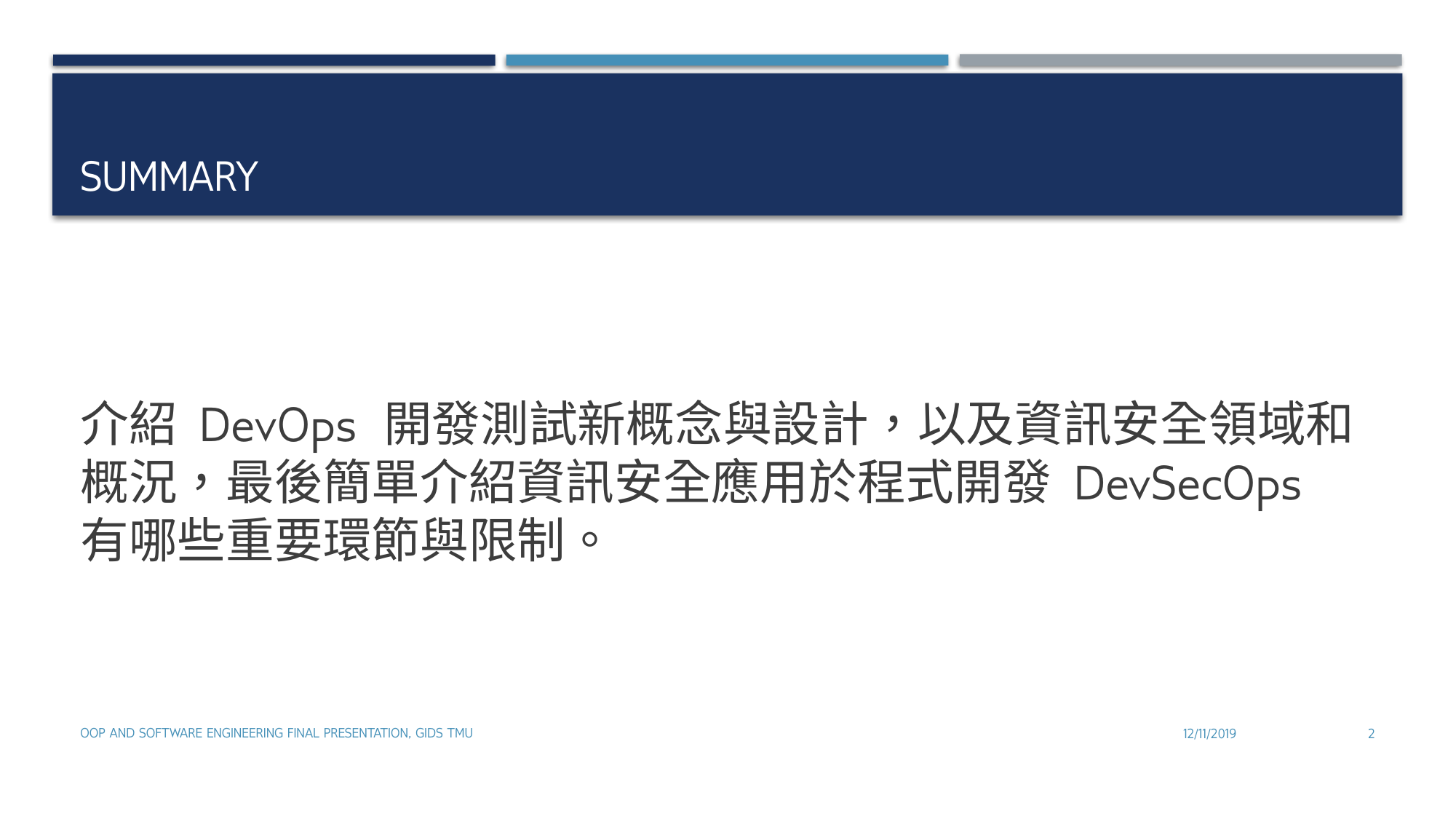

# Summary
介紹 DevOps 開發測試新概念與設計，以及資訊安全領域和概況，最後簡單介紹資訊安全應用於程式開發 DevSecOps 有哪些重要環節與限制。
OOP and Software engineering final presentation, GIDS TMU
12/11/2019
2